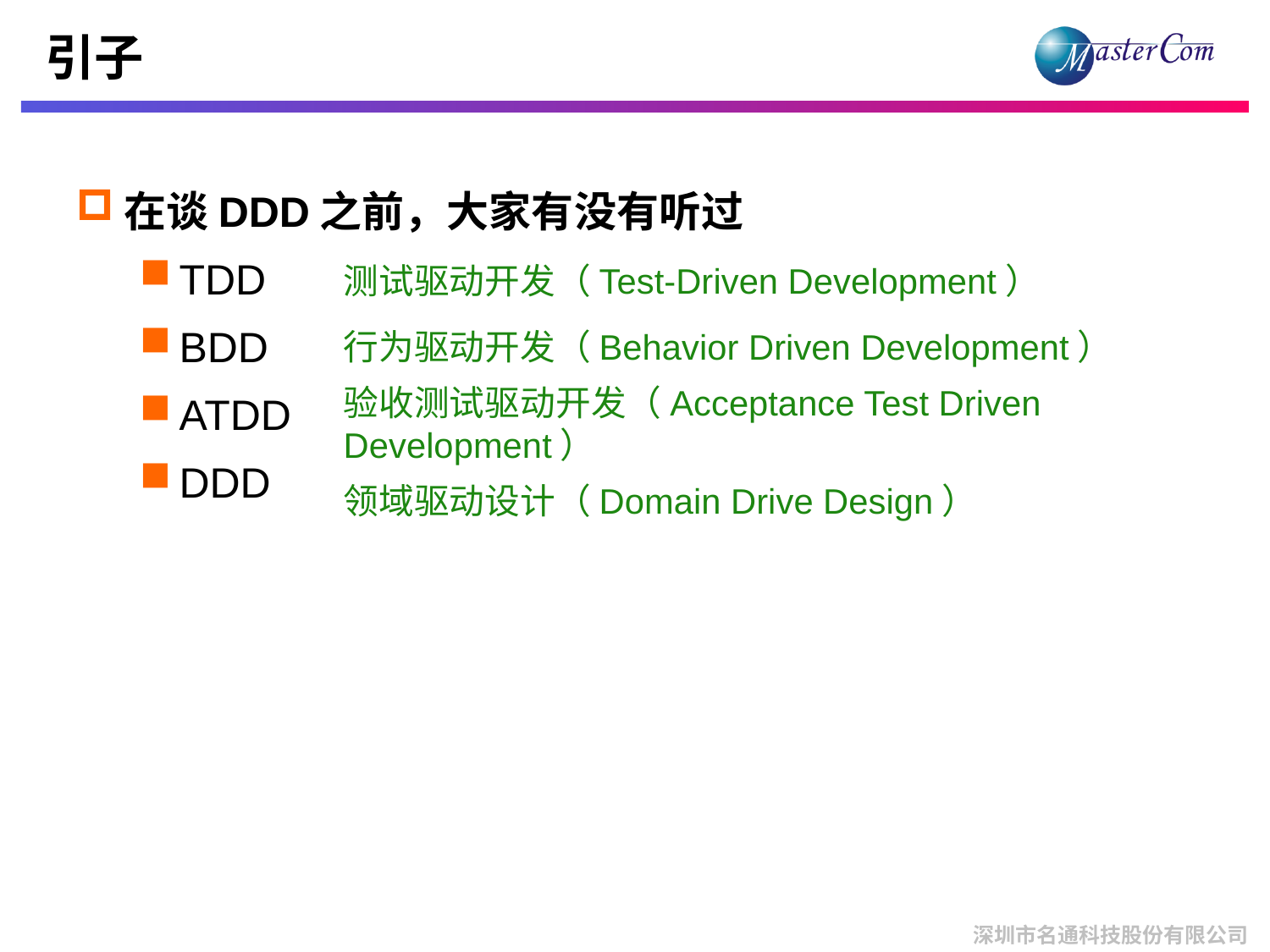

# 引子
在谈DDD之前，大家有没有听过
TDD
BDD
ATDD
DDD
测试驱动开发（Test-Driven Development）
行为驱动开发（Behavior Driven Development）
验收测试驱动开发（Acceptance Test Driven Development）
领域驱动设计（Domain Drive Design）